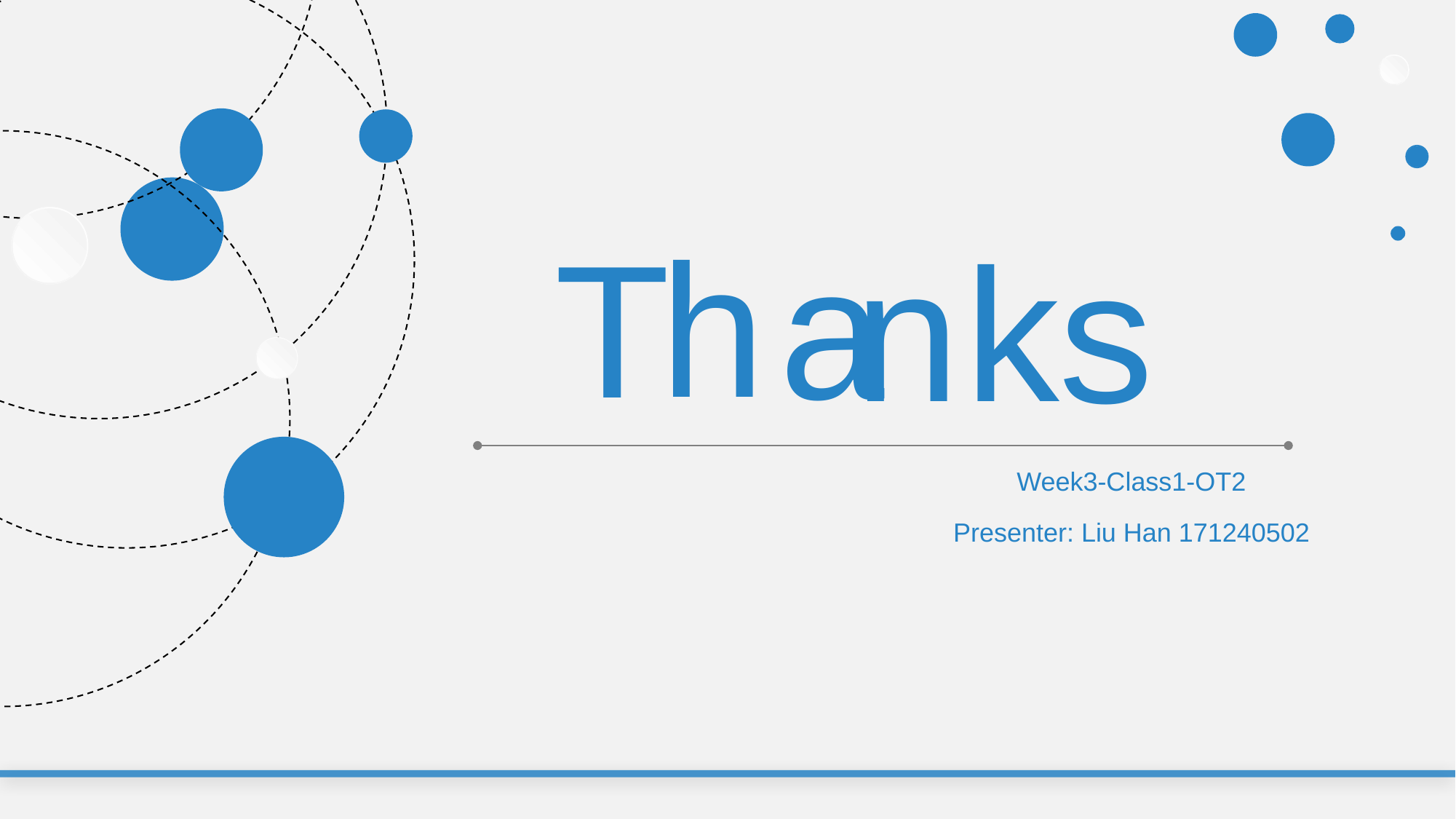

h
T
a

n
k
s

Week3-Class1-OT2
Presenter: Liu Han 171240502

延迟符
延迟符